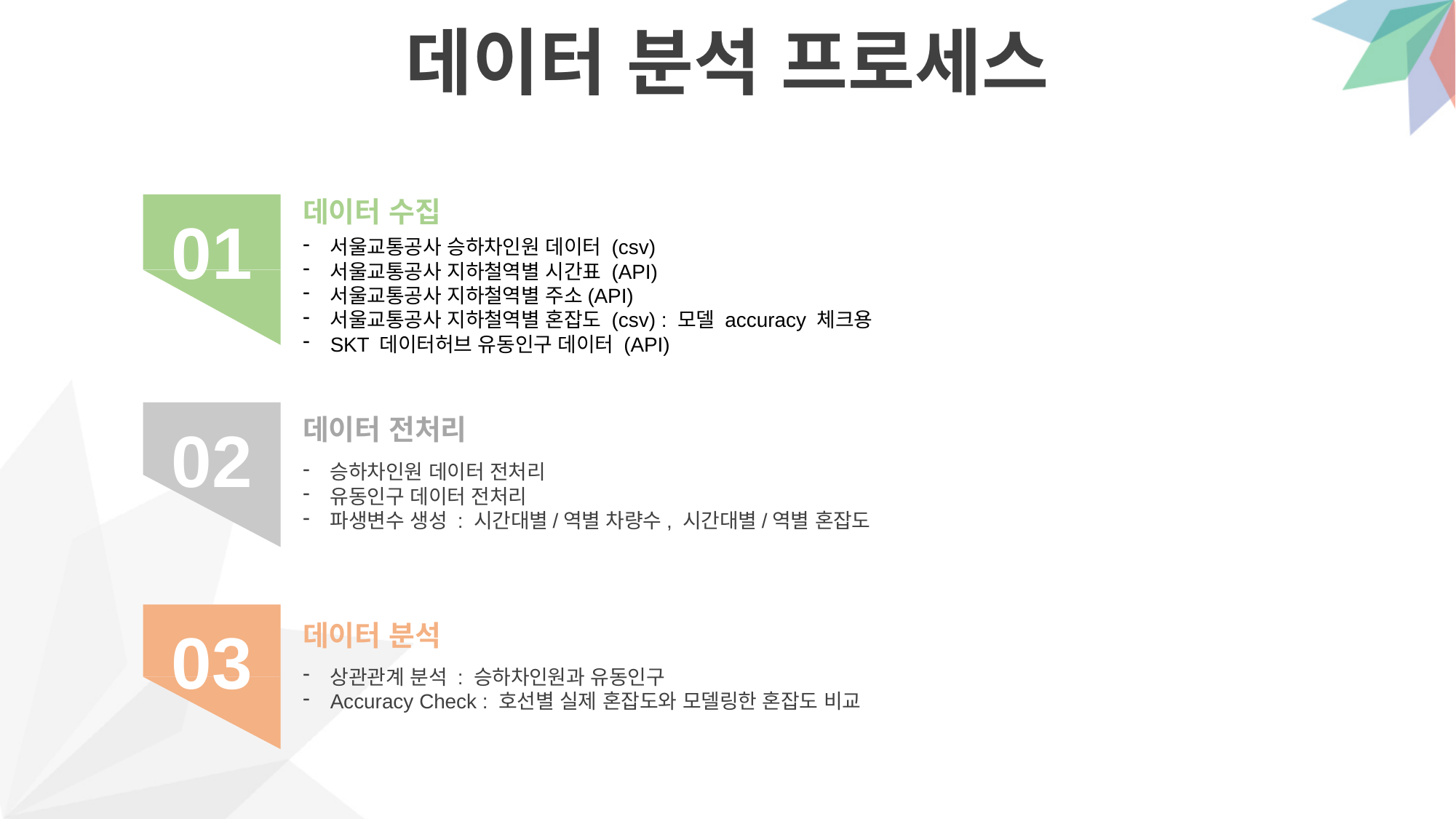

데이터 분석 프로세스
데이터 수집
서울교통공사 승하차인원 데이터 (csv)
서울교통공사 지하철역별 시간표 (API)
서울교통공사 지하철역별 주소(API)
서울교통공사 지하철역별 혼잡도 (csv) : 모델 accuracy 체크용
SKT 데이터허브 유동인구 데이터 (API)

01

데이터 전처리
승하차인원 데이터 전처리
유동인구 데이터 전처리
파생변수 생성 : 시간대별/역별 차량수, 시간대별/역별 혼잡도
02

03
데이터 분석
상관관계 분석 : 승하차인원과 유동인구
Accuracy Check : 호선별 실제 혼잡도와 모델링한 혼잡도 비교